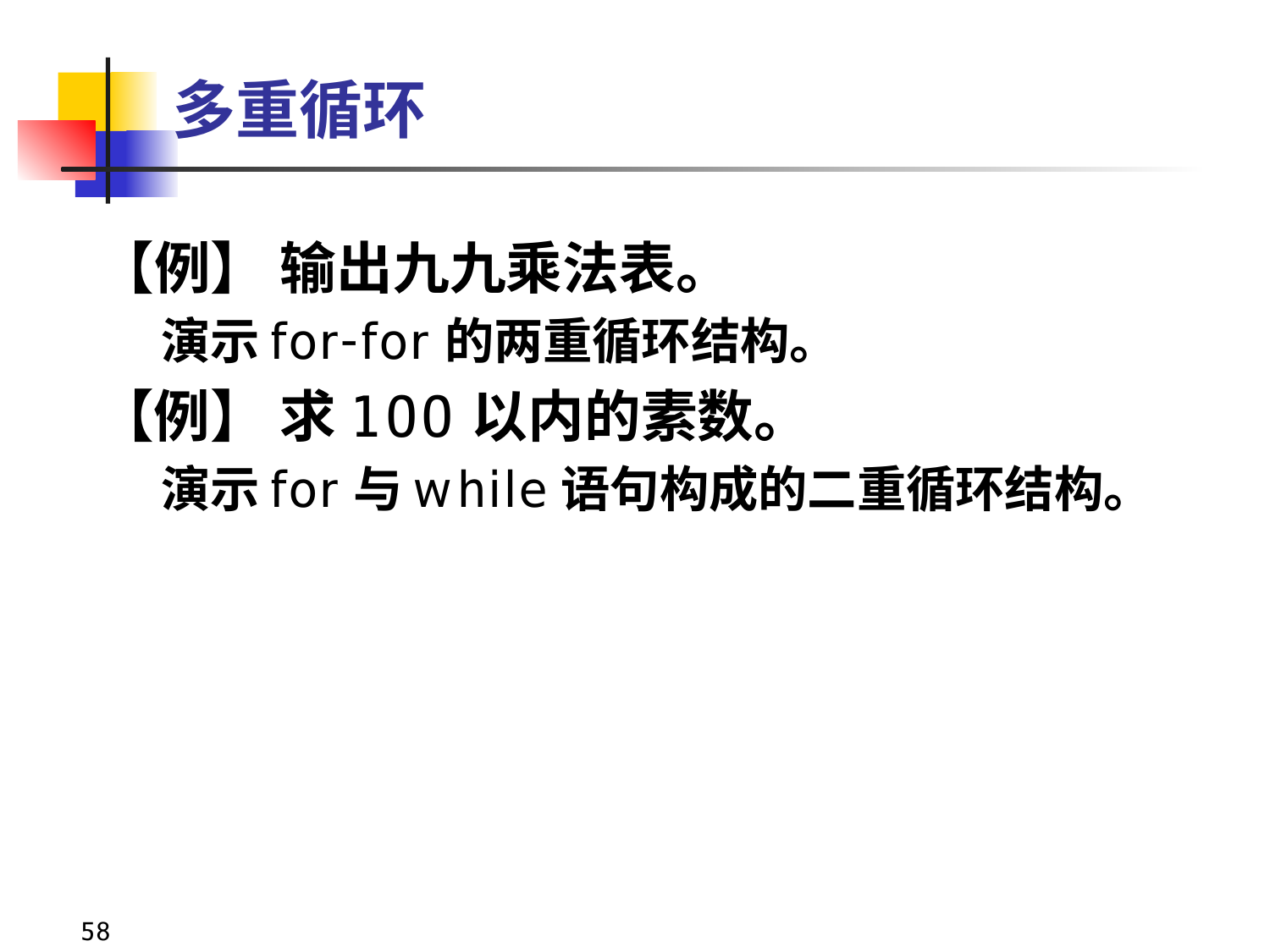

# 多重循环
【例】 输出九九乘法表。
演示for-for的两重循环结构。
【例】 求100以内的素数。
演示for与while语句构成的二重循环结构。
58